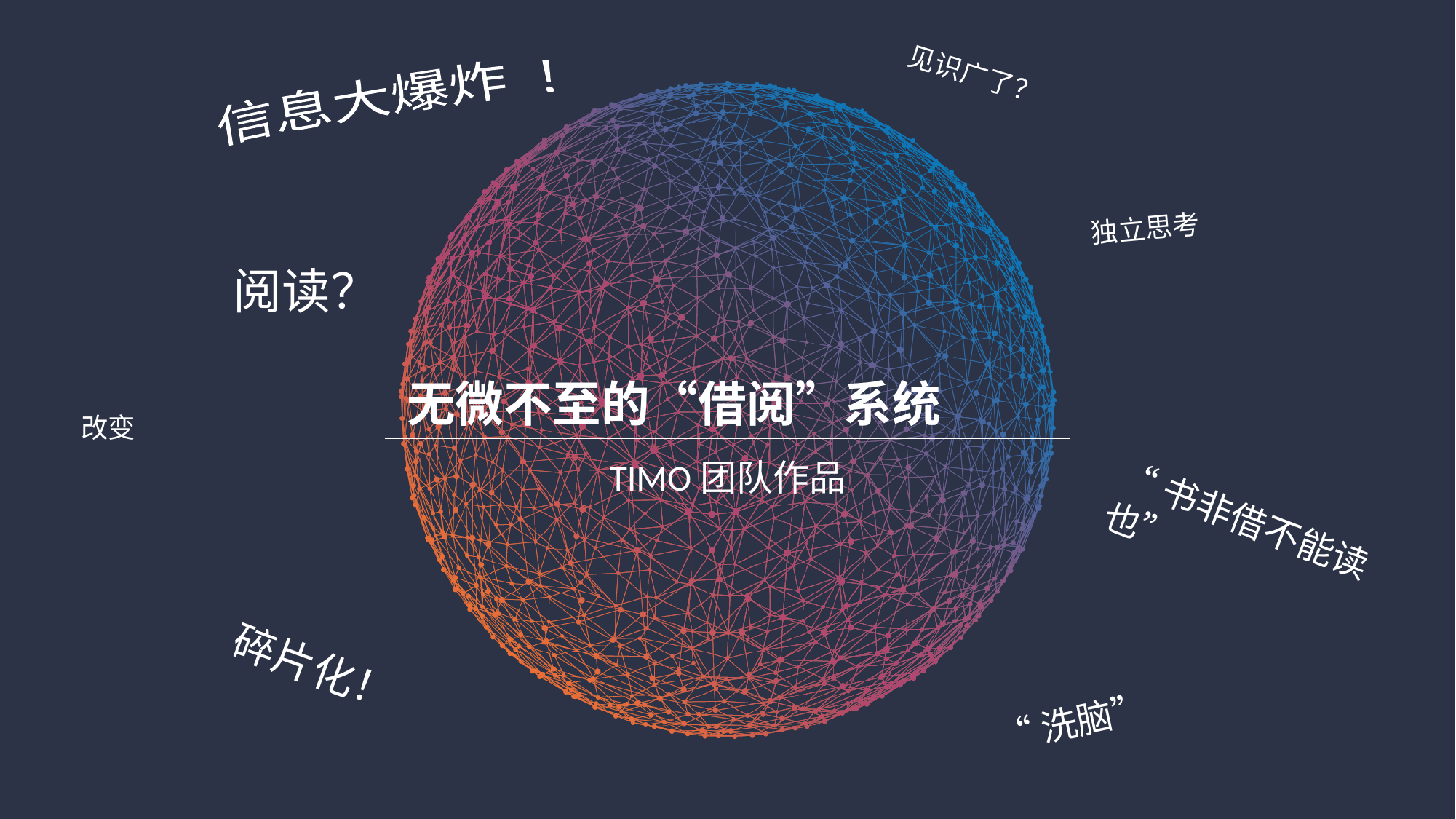

见识广了？
信息大爆炸  ！
独立思考
阅读？
无微不至的“借阅”系统
改变
TIMO团队作品
“书非借不能读也”
碎片化！
“洗脑”